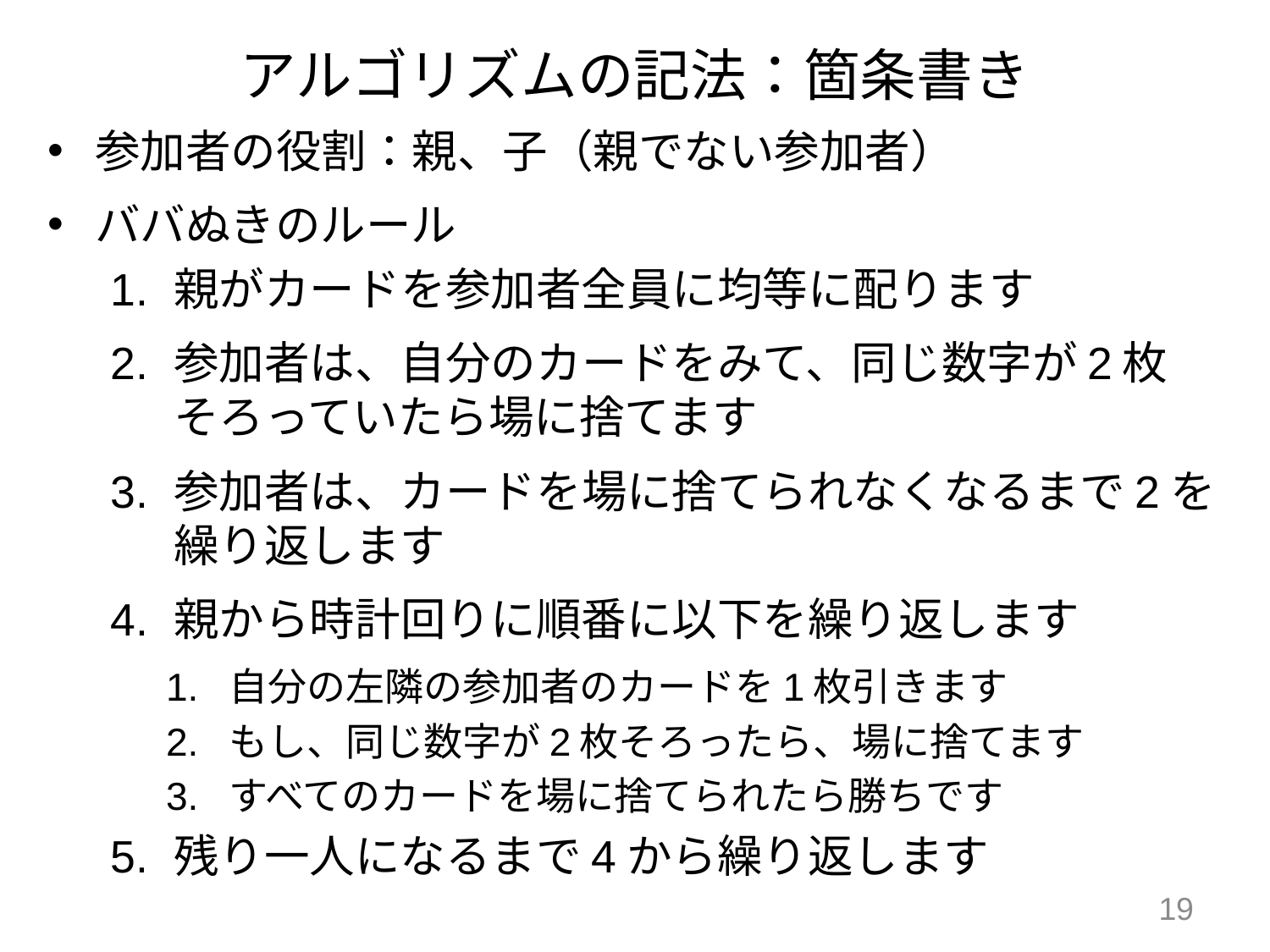

# アルゴリズムの記法：箇条書き
参加者の役割：親、子（親でない参加者）
ババぬきのルール
親がカードを参加者全員に均等に配ります
参加者は、自分のカードをみて、同じ数字が2枚
そろっていたら場に捨てます
参加者は、カードを場に捨てられなくなるまで2を
繰り返します
親から時計回りに順番に以下を繰り返します
自分の左隣の参加者のカードを1枚引きます
もし、同じ数字が2枚そろったら、場に捨てます
すべてのカードを場に捨てられたら勝ちです
残り一人になるまで4から繰り返します
19